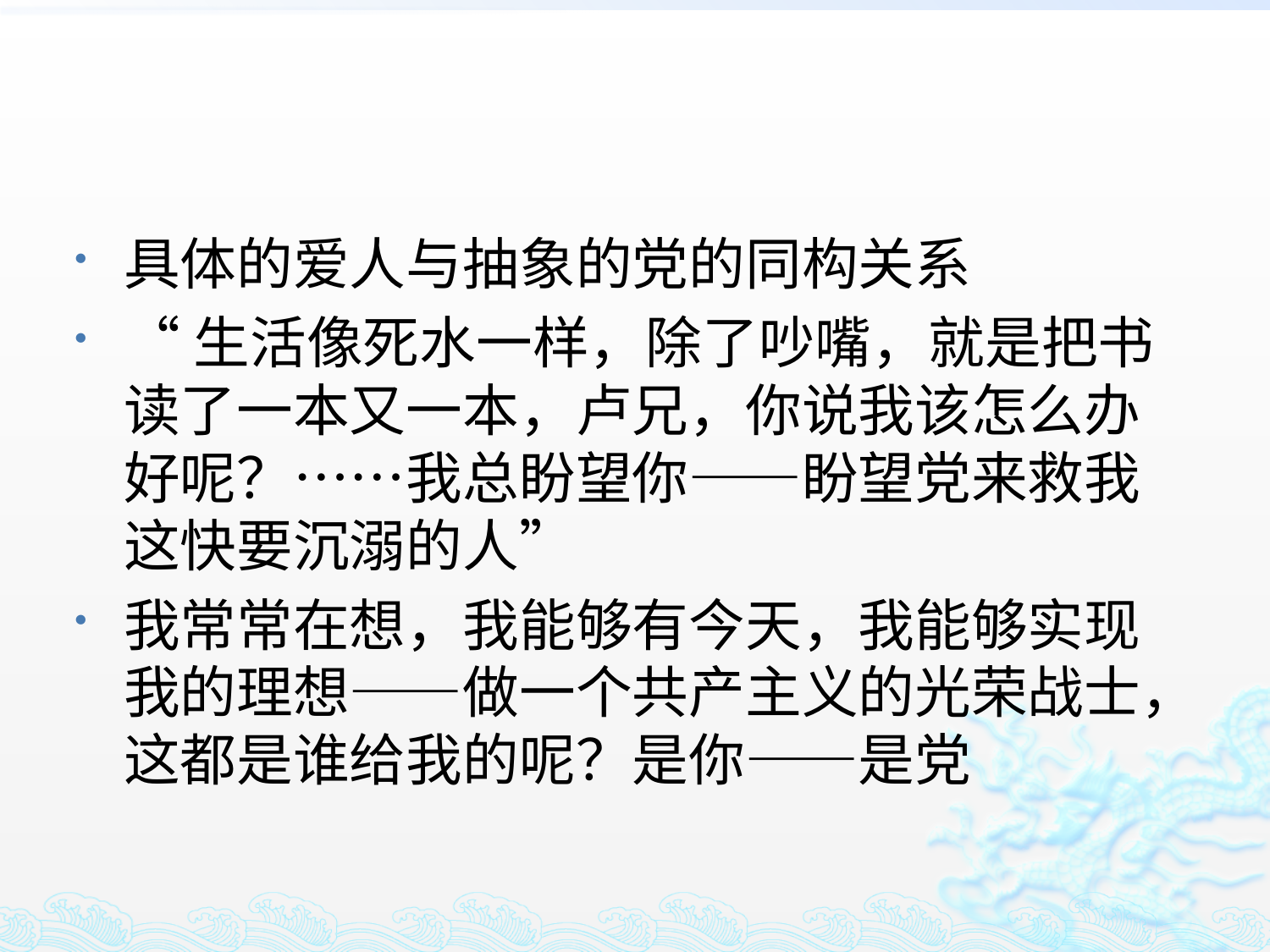

#
具体的爱人与抽象的党的同构关系
“生活像死水一样，除了吵嘴，就是把书读了一本又一本，卢兄，你说我该怎么办好呢？……我总盼望你——盼望党来救我这快要沉溺的人”
我常常在想，我能够有今天，我能够实现我的理想——做一个共产主义的光荣战士，这都是谁给我的呢？是你——是党